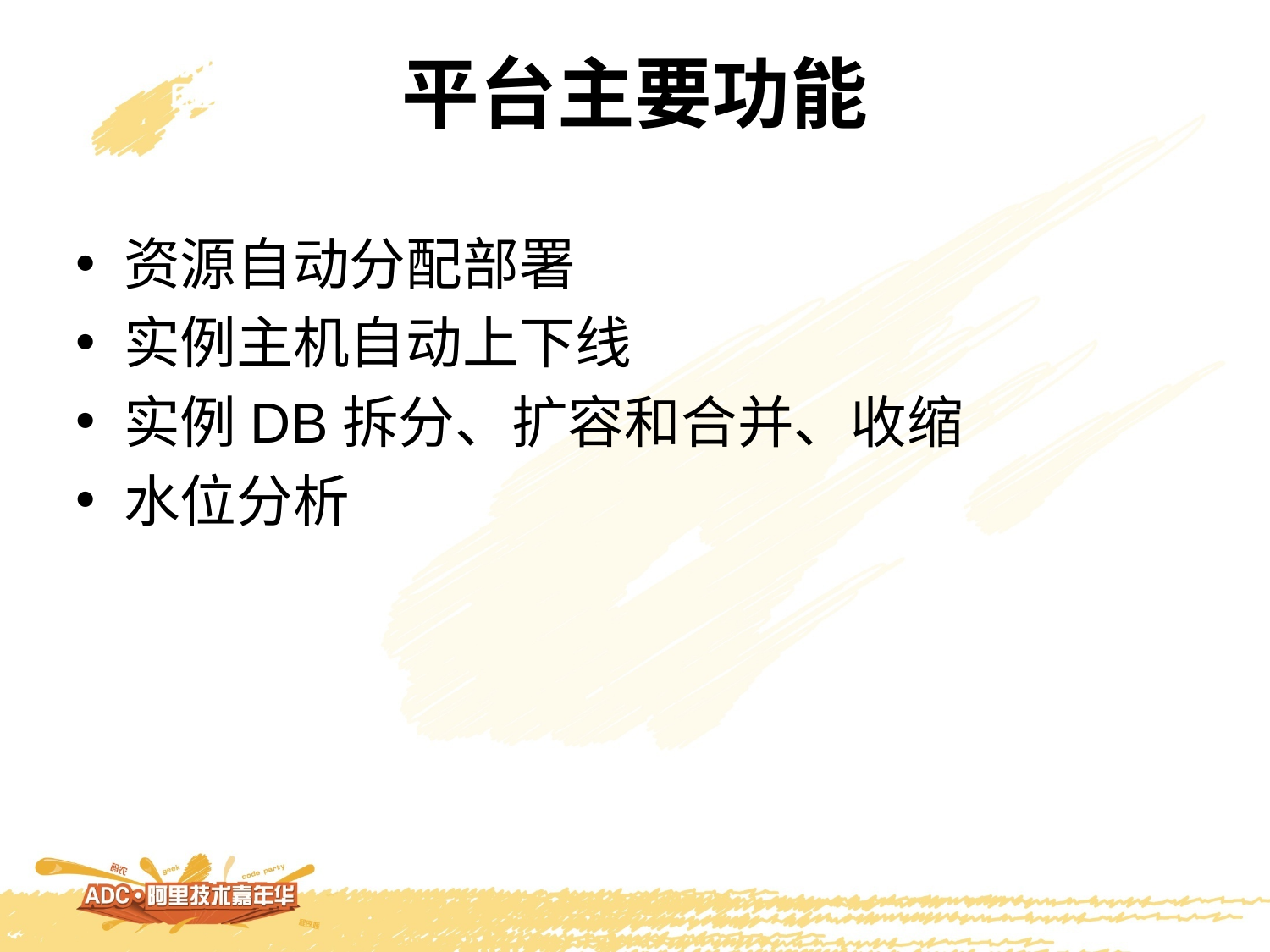

# 平台主要功能
资源自动分配部署
实例主机自动上下线
实例DB拆分、扩容和合并、收缩
水位分析